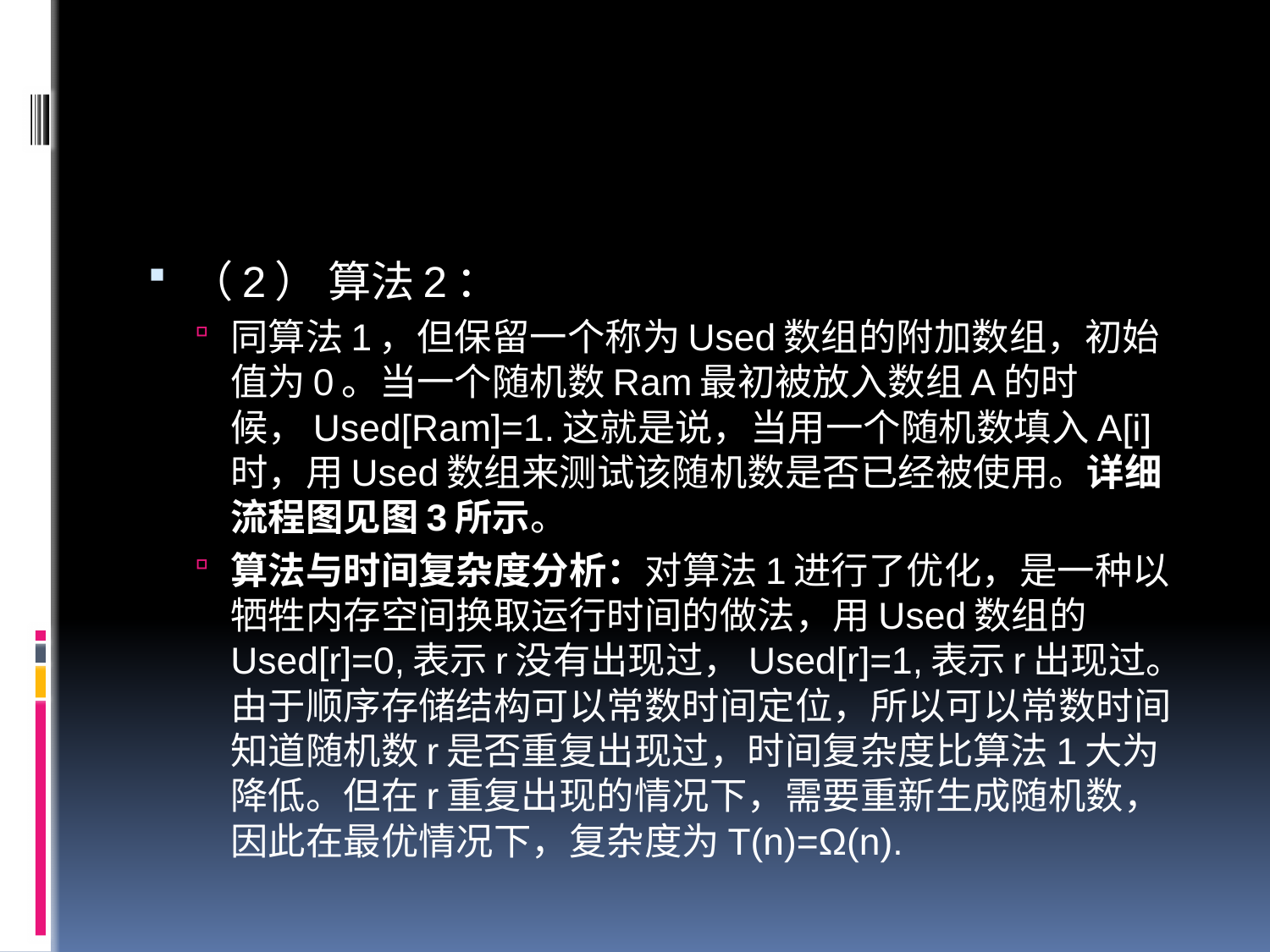

#
（2） 算法2：
同算法1，但保留一个称为Used数组的附加数组，初始值为0。当一个随机数Ram最初被放入数组A的时候，Used[Ram]=1.这就是说，当用一个随机数填入A[i]时，用Used数组来测试该随机数是否已经被使用。详细流程图见图3所示。
算法与时间复杂度分析：对算法1进行了优化，是一种以牺牲内存空间换取运行时间的做法，用Used数组的Used[r]=0,表示r没有出现过，Used[r]=1,表示r出现过。由于顺序存储结构可以常数时间定位，所以可以常数时间知道随机数r是否重复出现过，时间复杂度比算法1大为降低。但在r重复出现的情况下，需要重新生成随机数，因此在最优情况下，复杂度为T(n)=Ω(n).